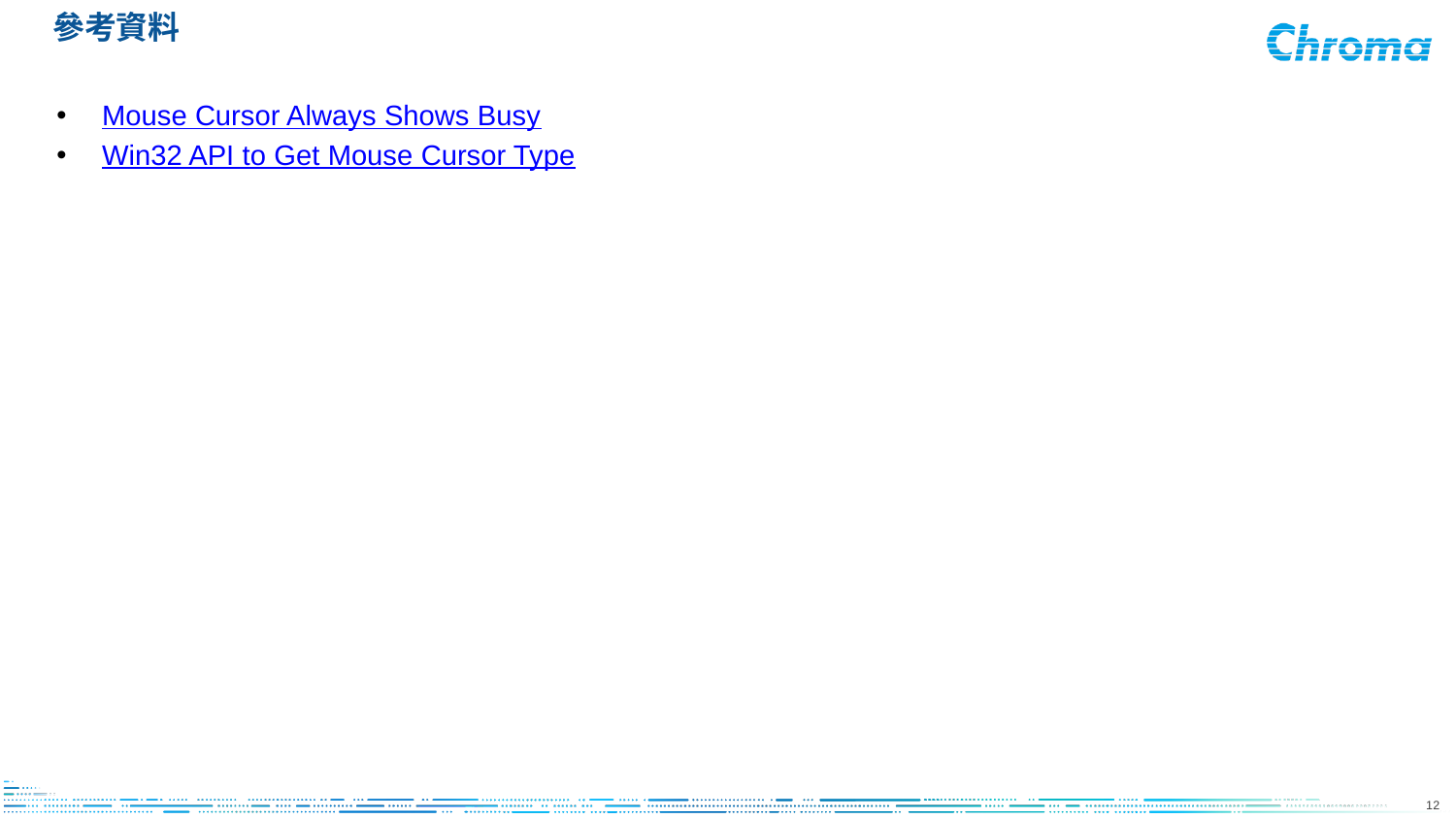

# 參考資料
Mouse Cursor Always Shows Busy
Win32 API to Get Mouse Cursor Type